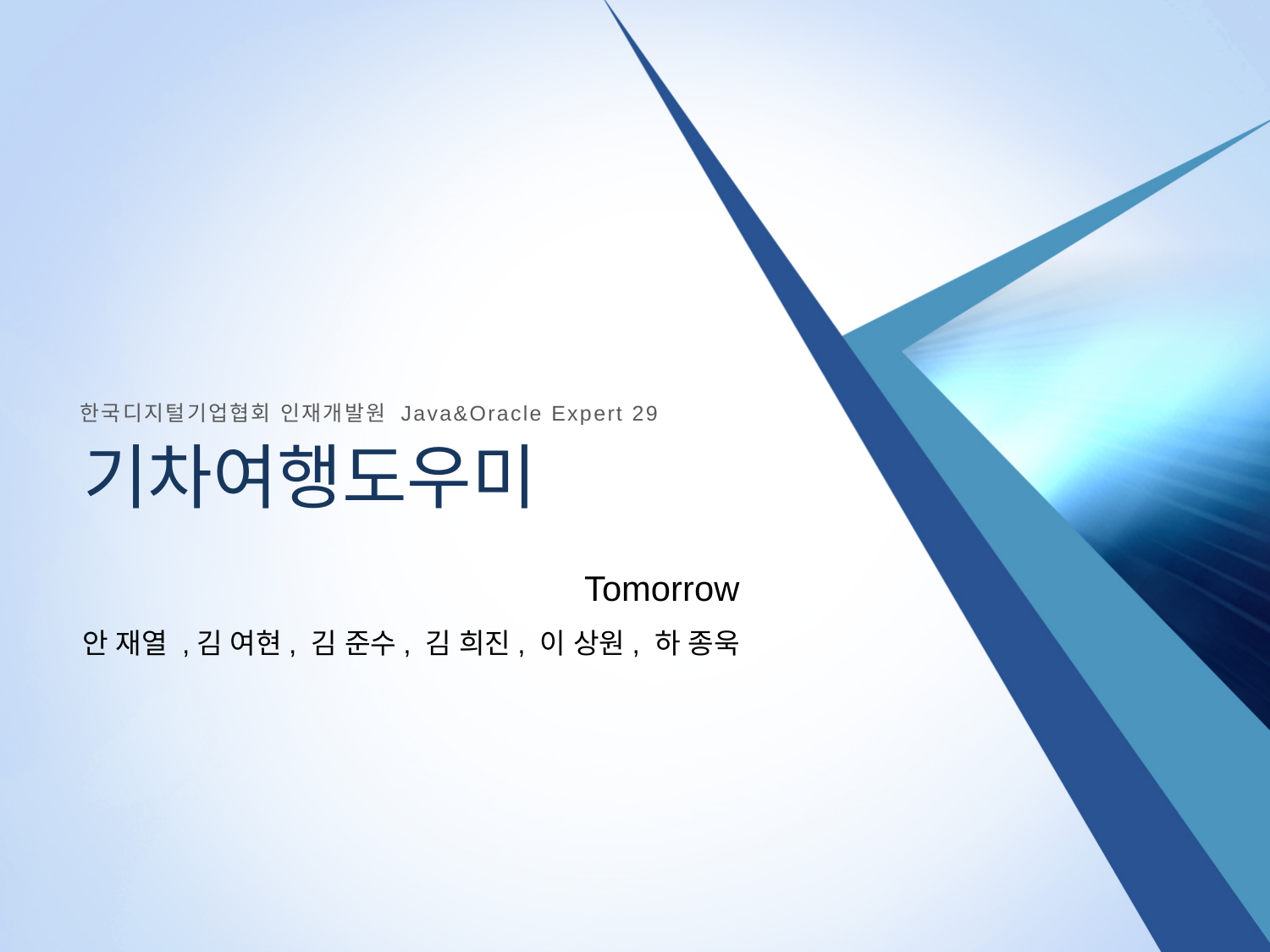

한국디지털기업협회 인재개발원 Java&Oracle Expert 29
기차여행도우미
Tomorrow
안 재열 ,김 여현, 김 준수, 김 희진, 이 상원, 하 종욱